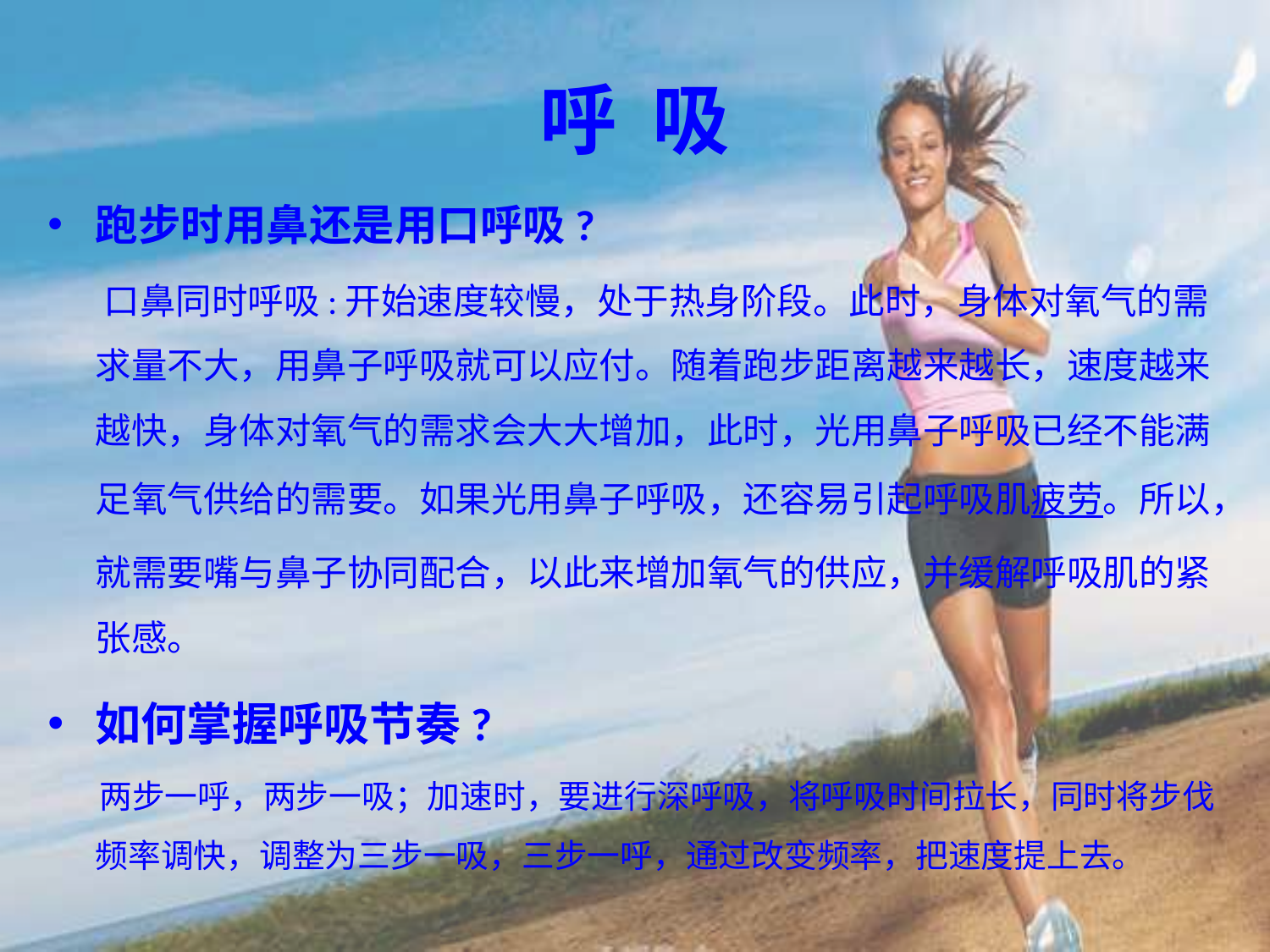

# 呼  吸
跑步时用鼻还是用口呼吸?
      口鼻同时呼吸:开始速度较慢，处于热身阶段。此时，身体对氧气的需求量不大，用鼻子呼吸就可以应付。随着跑步距离越来越长，速度越来越快，身体对氧气的需求会大大增加，此时，光用鼻子呼吸已经不能满足氧气供给的需要。如果光用鼻子呼吸，还容易引起呼吸肌疲劳。所以，就需要嘴与鼻子协同配合，以此来增加氧气的供应，并缓解呼吸肌的紧张感。
如何掌握呼吸节奏?
      两步一呼，两步一吸；加速时，要进行深呼吸，将呼吸时间拉长，同时将步伐频率调快，调整为三步一吸，三步一呼，通过改变频率，把速度提上去。